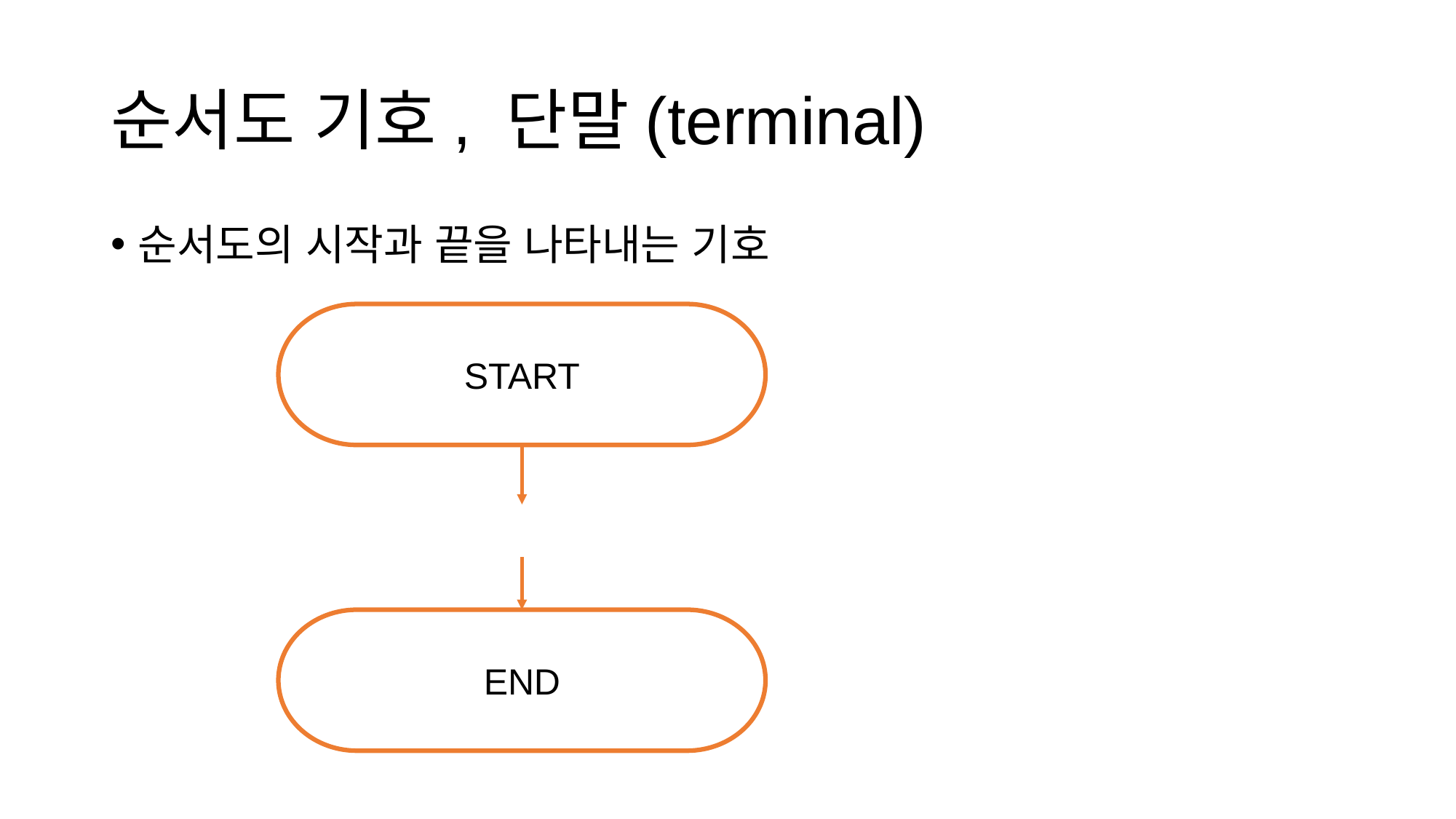

# 순서도 기호, 단말(terminal)
순서도의 시작과 끝을 나타내는 기호
START
END